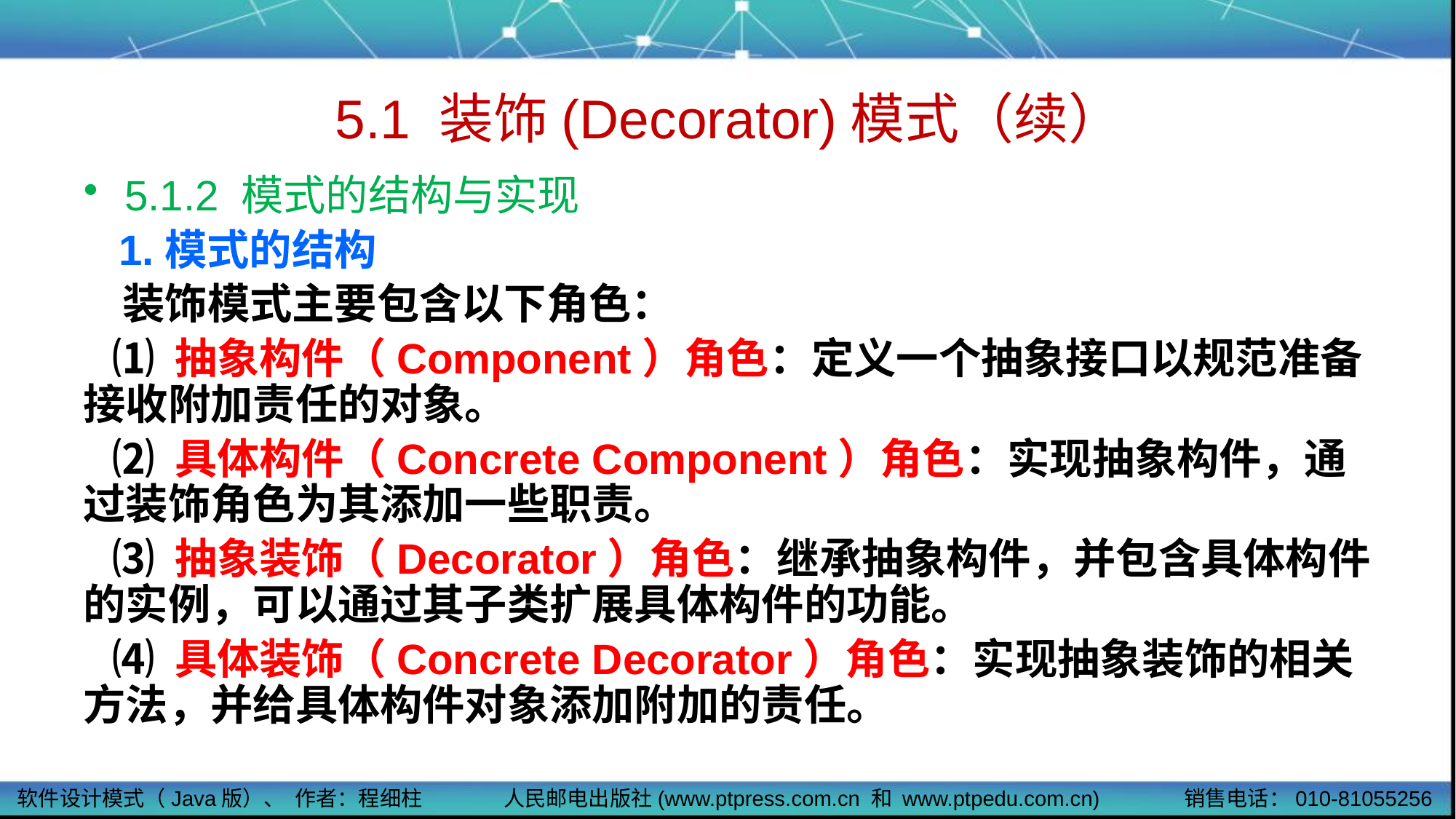

# 5.1 装饰(Decorator)模式（续）
5.1.2 模式的结构与实现
   1.模式的结构
   装饰模式主要包含以下角色：
   ⑴ 抽象构件（Component）角色：定义一个抽象接口以规范准备接收附加责任的对象。
   ⑵ 具体构件（Concrete Component）角色：实现抽象构件，通过装饰角色为其添加一些职责。
   ⑶ 抽象装饰（Decorator）角色：继承抽象构件，并包含具体构件的实例，可以通过其子类扩展具体构件的功能。
   ⑷ 具体装饰（Concrete Decorator）角色：实现抽象装饰的相关方法，并给具体构件对象添加附加的责任。
软件设计模式（Java版）、  作者：程细柱
人民邮电出版社(www.ptpress.com.cn 和 www.ptpedu.com.cn)
销售电话：010-81055256